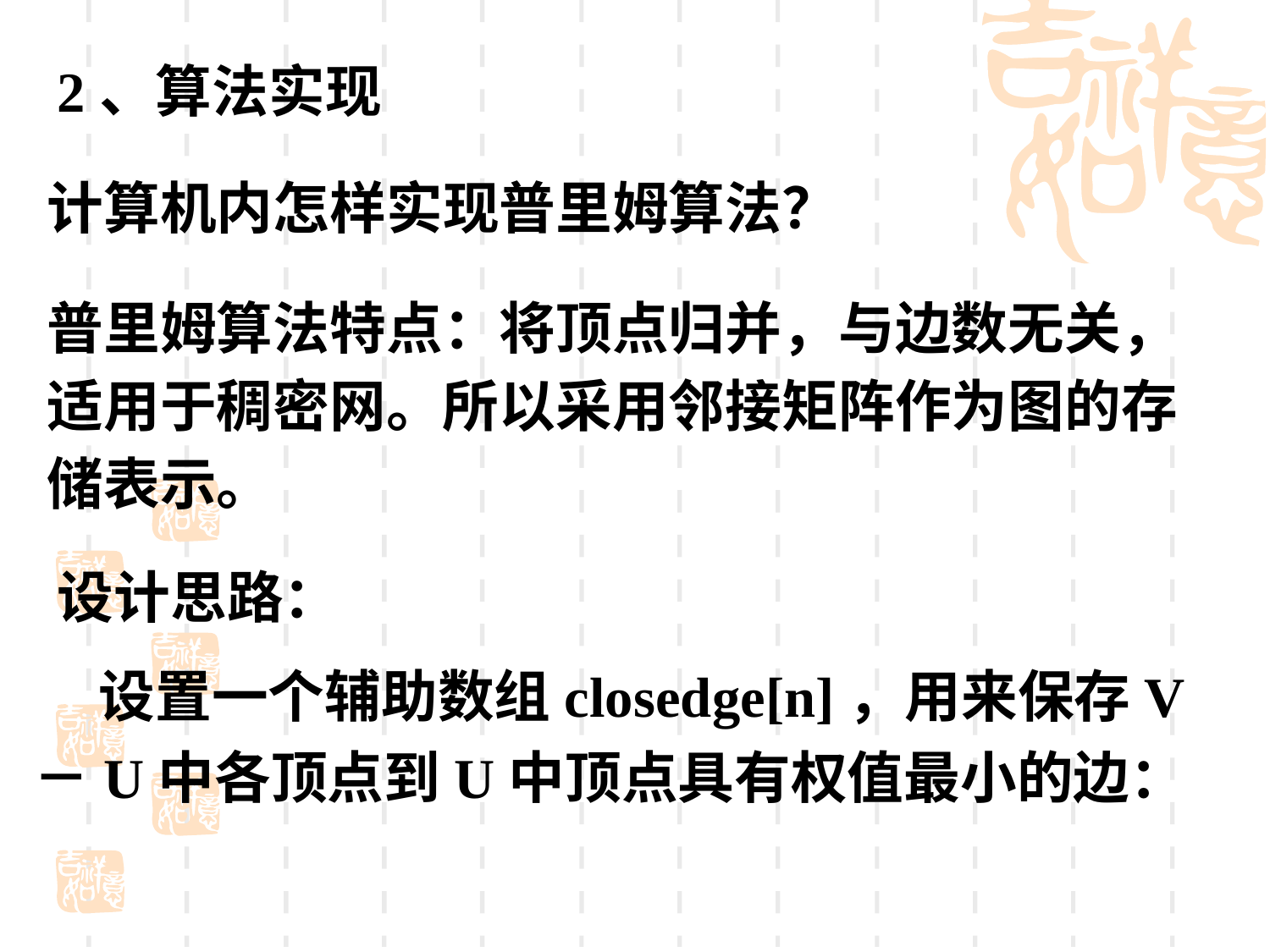

2、算法实现
计算机内怎样实现普里姆算法？
普里姆算法特点：将顶点归并，与边数无关，适用于稠密网。所以采用邻接矩阵作为图的存储表示。
设计思路：
    设置一个辅助数组closedge[n]，用来保存V－U中各顶点到U中顶点具有权值最小的边：